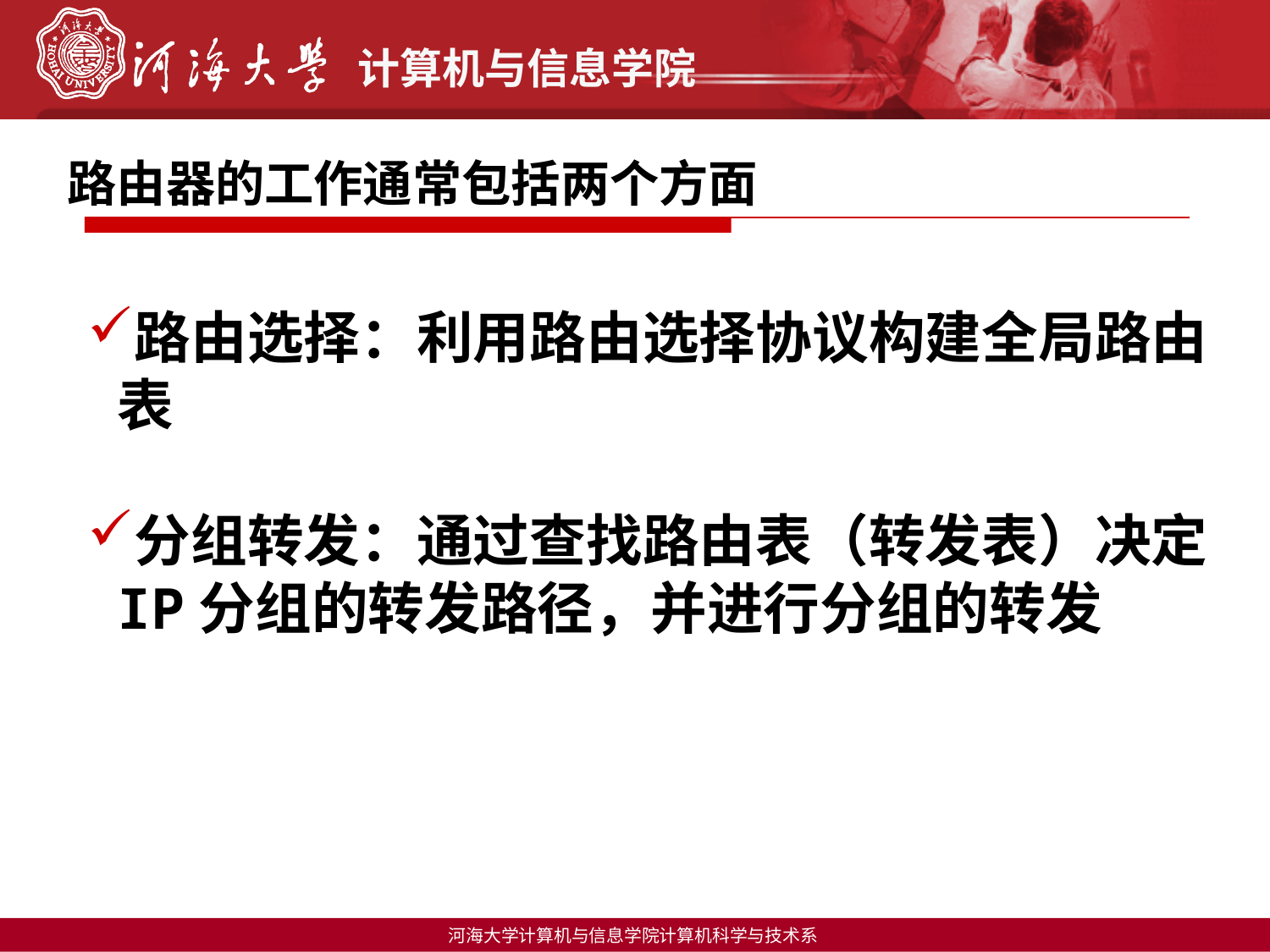

路由器的工作通常包括两个方面

路由选择：利用路由选择协议构建全局路由表

分组转发：通过查找路由表（转发表）决定IP分组的转发路径，并进行分组的转发